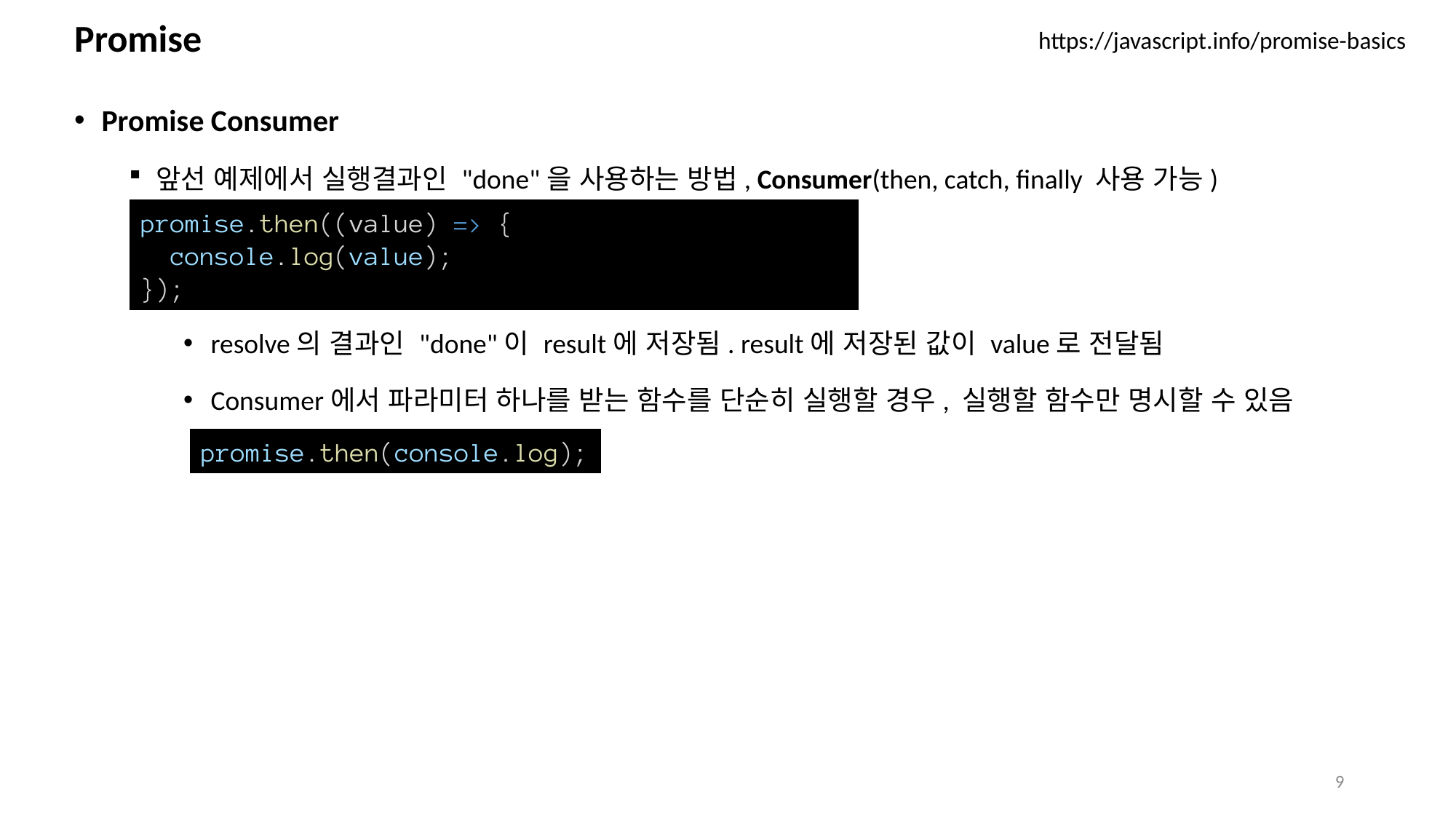

# Promise
https://javascript.info/promise-basics
Promise Consumer
앞선 예제에서 실행결과인 "done"을 사용하는 방법, Consumer(then, catch, finally 사용 가능)

resolve의 결과인 "done"이 result에 저장됨. result에 저장된 값이 value로 전달됨
Consumer에서 파라미터 하나를 받는 함수를 단순히 실행할 경우, 실행할 함수만 명시할 수 있음

promise.then((value) => {
  console.log(value);
});
promise.then(console.log);
9